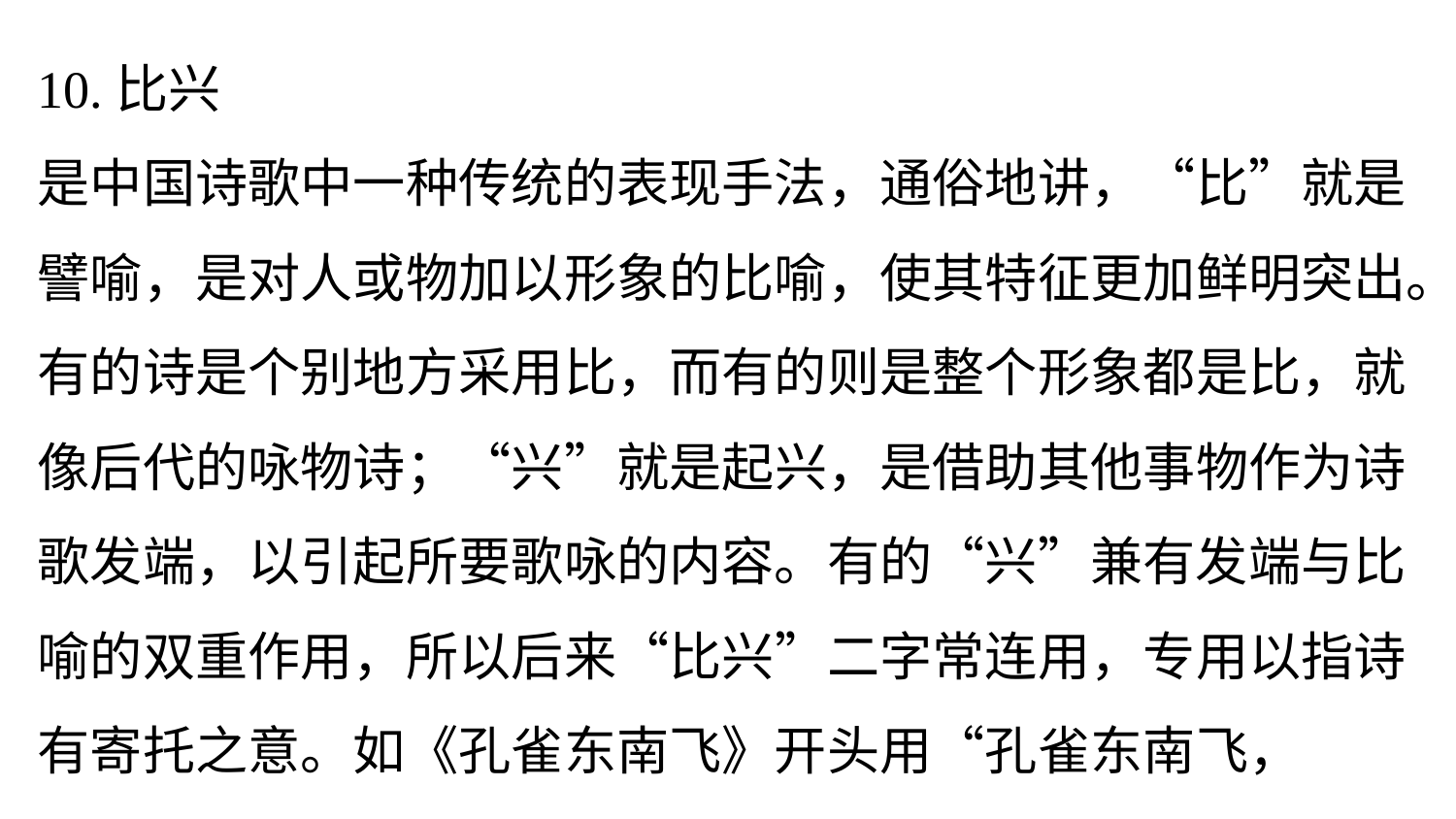

10.比兴
是中国诗歌中一种传统的表现手法，通俗地讲，“比”就是譬喻，是对人或物加以形象的比喻，使其特征更加鲜明突出。有的诗是个别地方采用比，而有的则是整个形象都是比，就像后代的咏物诗；“兴”就是起兴，是借助其他事物作为诗歌发端，以引起所要歌咏的内容。有的“兴”兼有发端与比喻的双重作用，所以后来“比兴”二字常连用，专用以指诗有寄托之意。如《孔雀东南飞》开头用“孔雀东南飞，